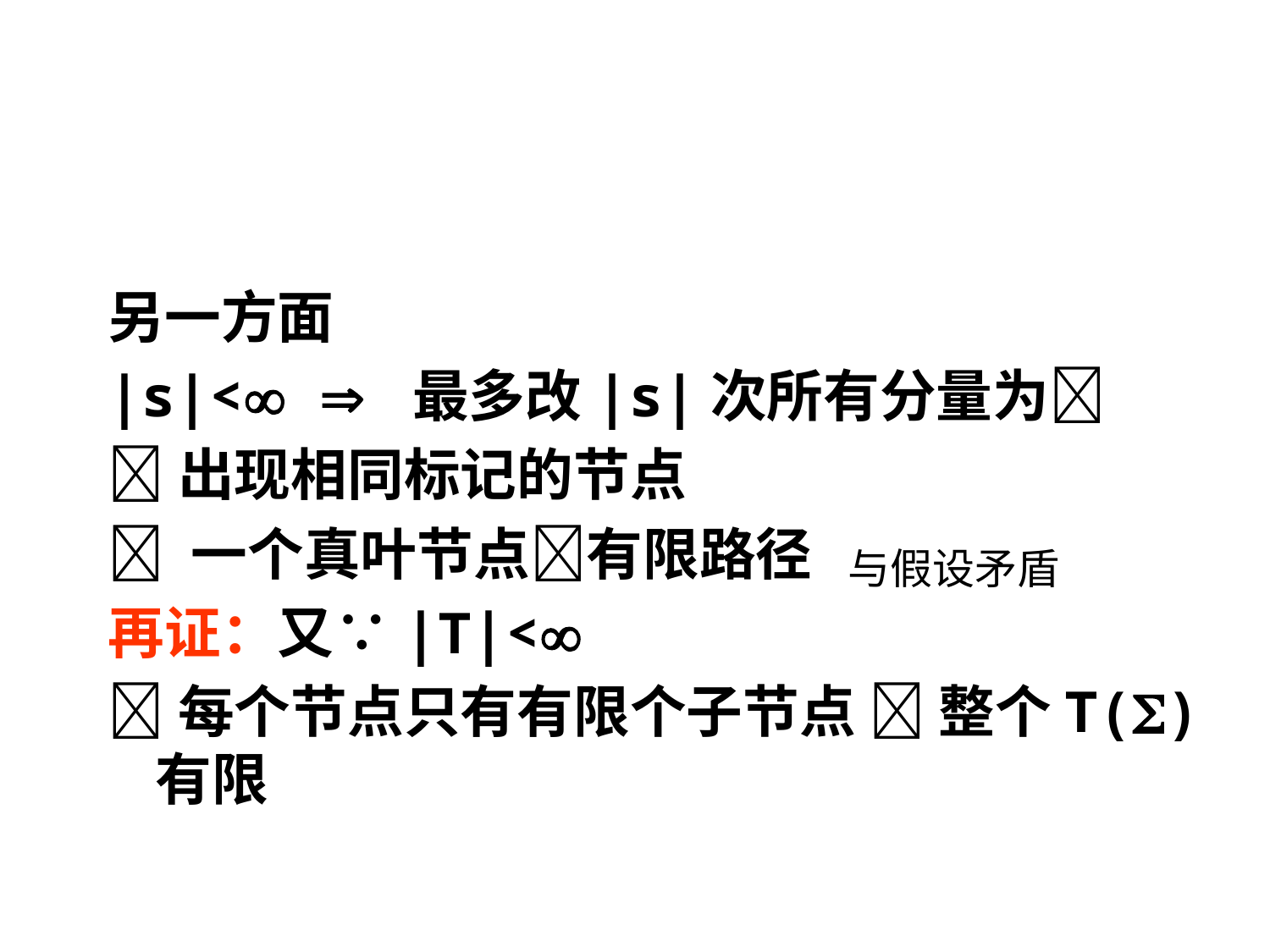

#
另一方面
|s|<∞ ⇒ 最多改|s|次所有分量为ω
⇒出现相同标记的节点
⇒ 一个真叶节点⇒有限路径
再证：又∵|T|<∞
∴每个节点只有有限个子节点 ⇒ 整个T(Σ)有限
与假设矛盾